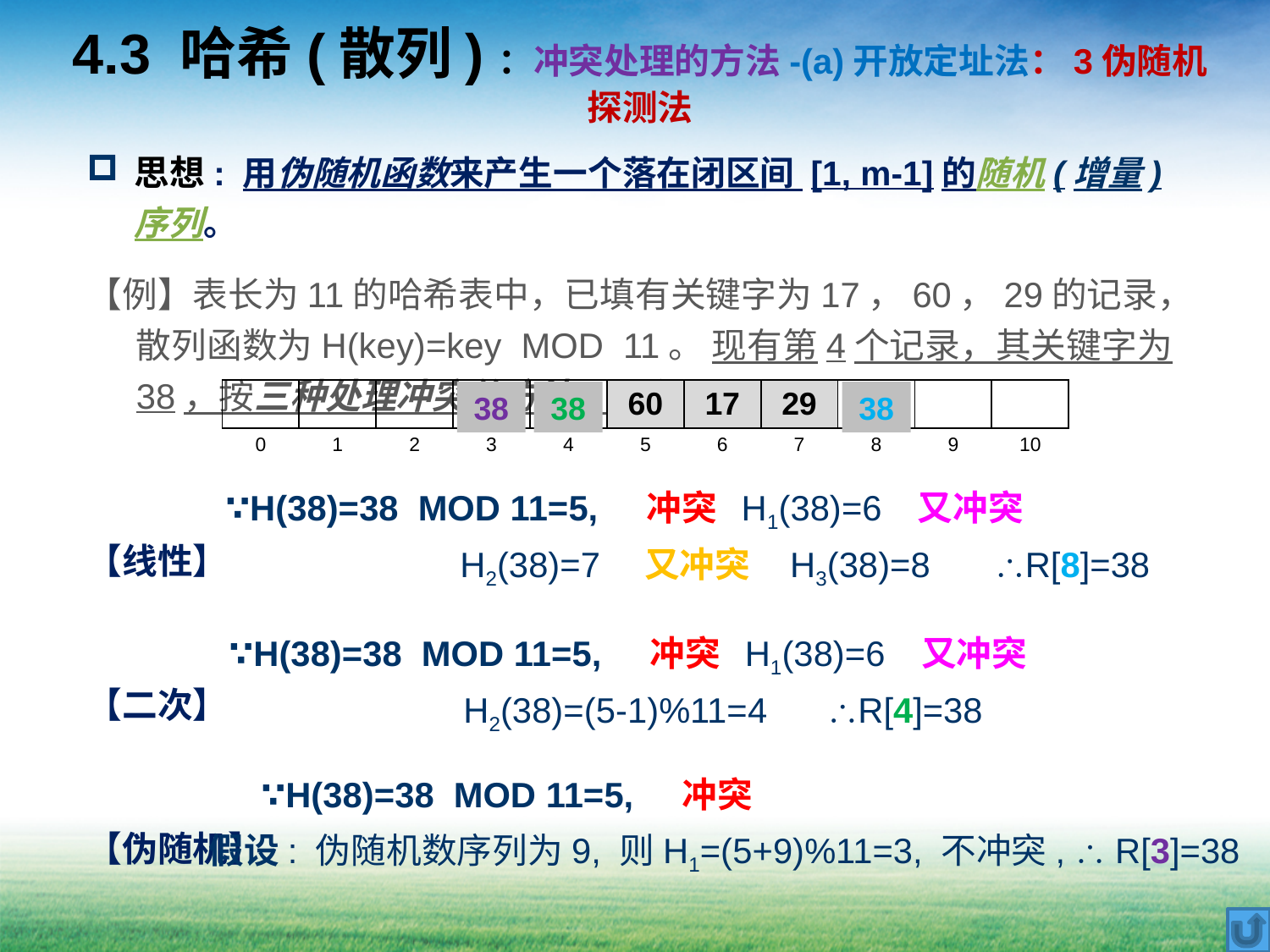

# 4.3 哈希(散列)：冲突处理的方法-(a)开放定址法：3伪随机探测法
思想: 用伪随机函数来产生一个落在闭区间 [1, m-1]的随机(增量)序列。
【例】表长为11的哈希表中，已填有关键字为17，60，29的记录，散列函数为H(key)=key  MOD  11。 现有第4个记录，其关键字为38，按三种处理冲突的方法，将它填入表中。

【线性】

【二次】

【伪随机】
|  |  |  |  |  | 60 | 17 | 29 |  |  |  |
| --- | --- | --- | --- | --- | --- | --- | --- | --- | --- | --- |
| 0 | 1 | 2 | 3 | 4 | 5 | 6 | 7 | 8 | 9 | 10 |
38
38
38
∵H(38)=38  MOD 11=5,
冲突
H1(38)=6
又冲突
H2(38)=7
又冲突
H3(38)=8
∴R[8]=38
∵H(38)=38  MOD 11=5,
冲突
H1(38)=6
又冲突
H2(38)=(5-1)%11=4
∴R[4]=38
∵H(38)=38  MOD 11=5,
冲突
假设: 伪随机数序列为9, 则H1=(5+9)%11=3, 不冲突, ∴ R[3]=38